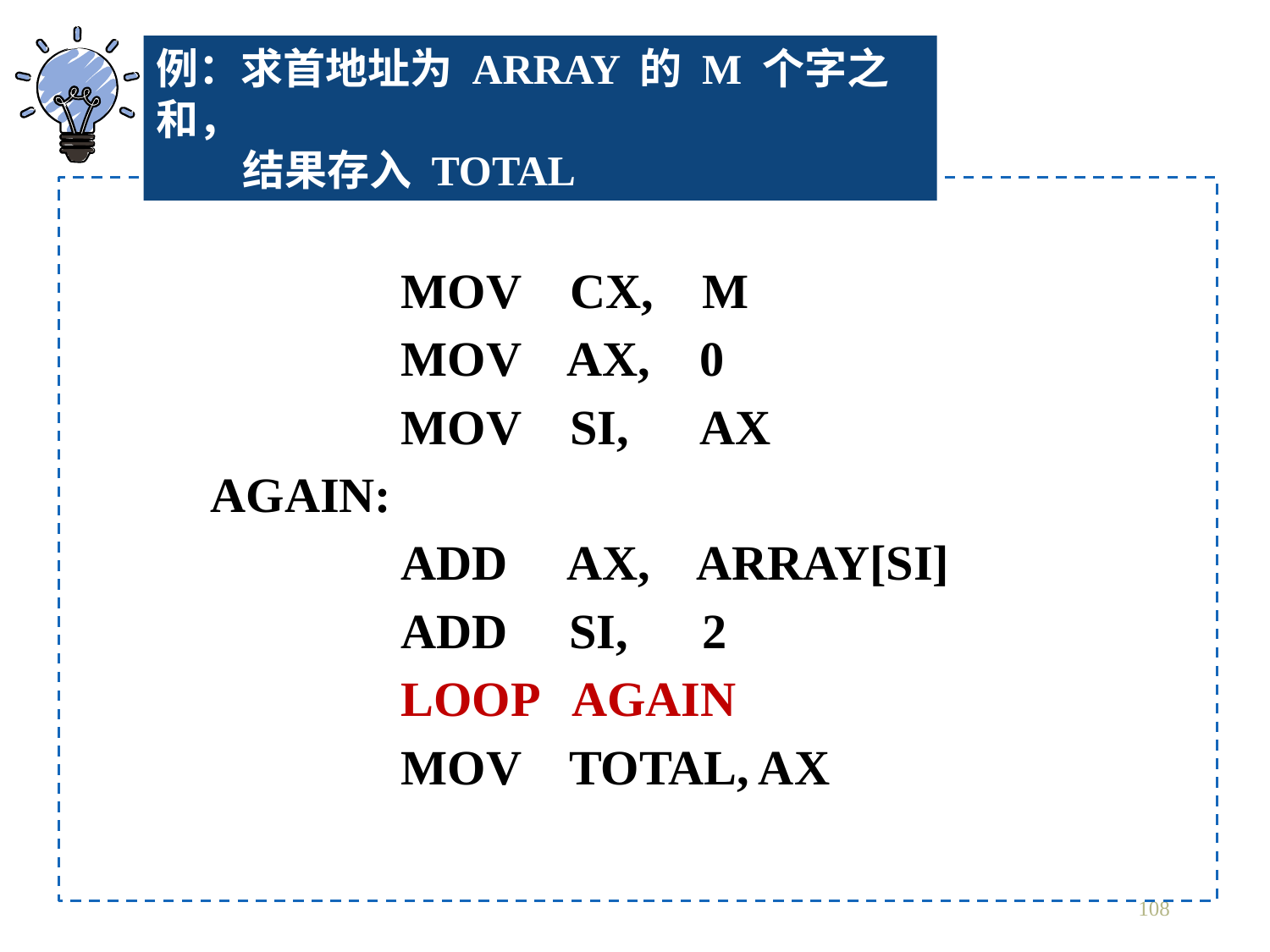

例：求首地址为 ARRAY 的 M 个字之和，
        结果存入 TOTAL

MOV    CX,    M
MOV    AX,    0
MOV    SI,      AX
AGAIN:
ADD     AX,    ARRAY[SI]
ADD     SI,      2
LOOP   AGAIN
MOV    TOTAL, AX
108